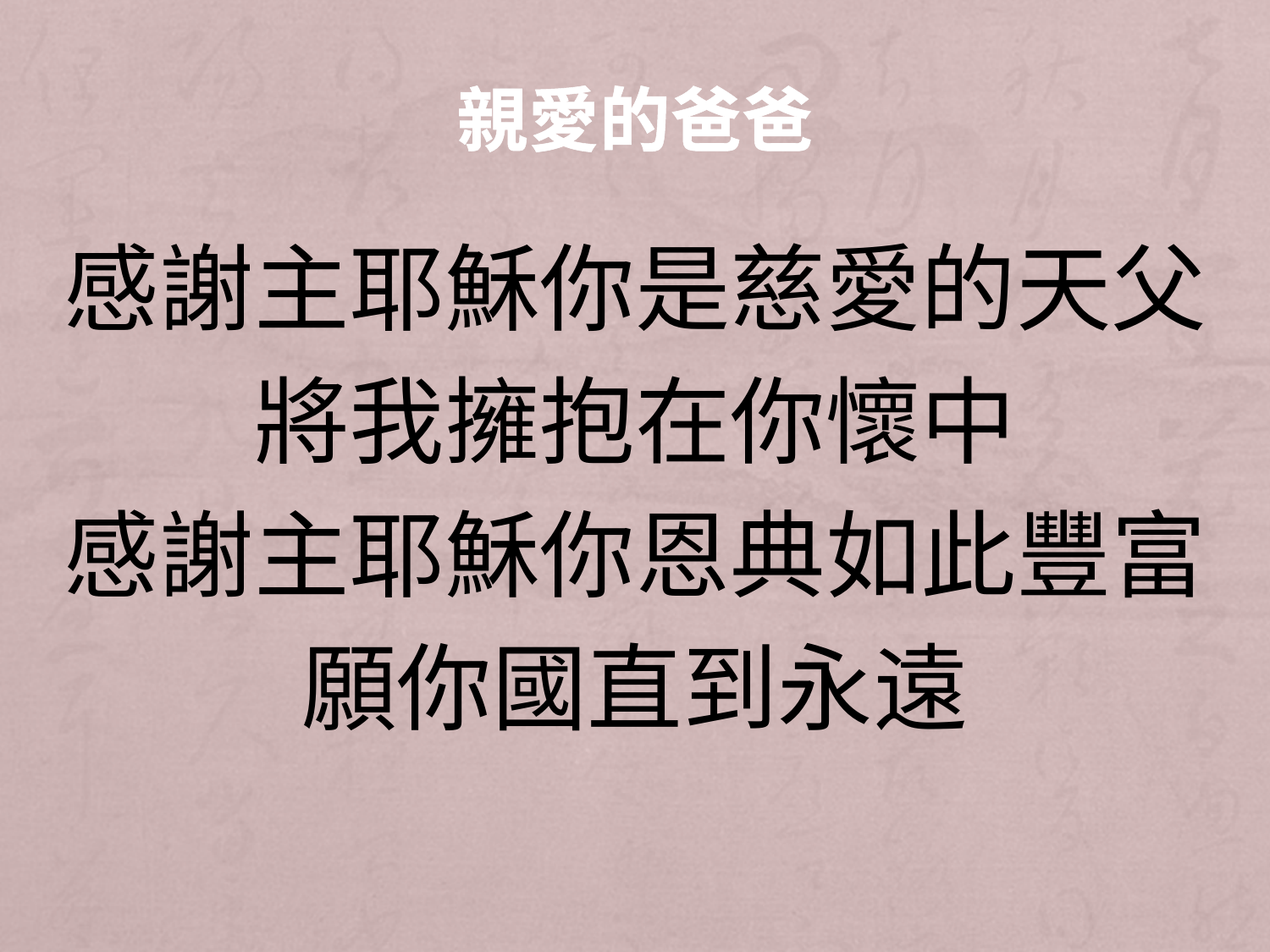

# 親愛的爸爸
感謝主耶穌你是慈愛的天父
將我擁抱在你懷中
感謝主耶穌你恩典如此豐富
願你國直到永遠